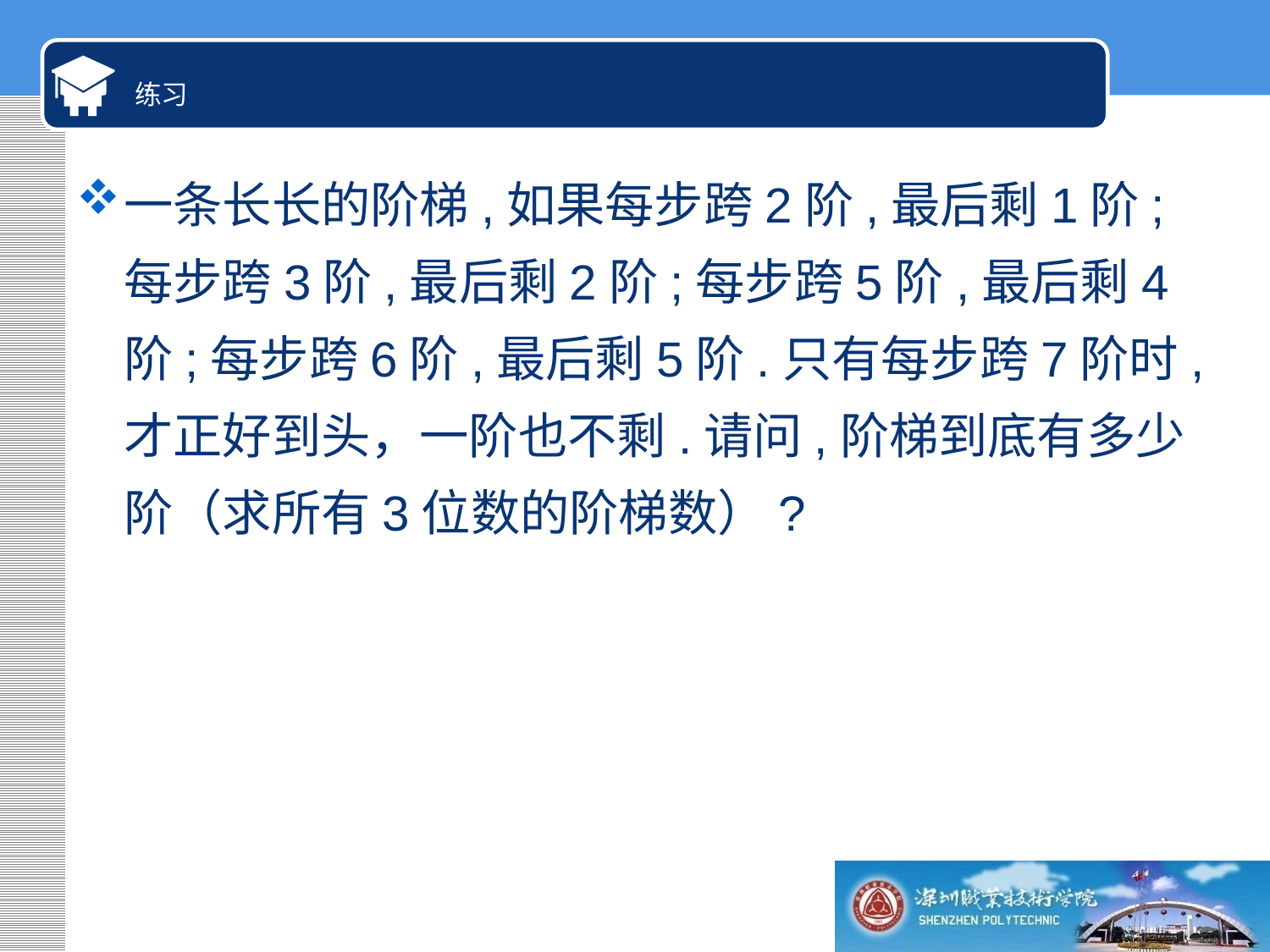

# 练习
一条长长的阶梯,如果每步跨2阶,最后剩1阶;每步跨3阶,最后剩2阶;每步跨5阶,最后剩4阶;每步跨6阶,最后剩5阶.只有每步跨7阶时,才正好到头，一阶也不剩.请问,阶梯到底有多少阶（求所有3位数的阶梯数）?